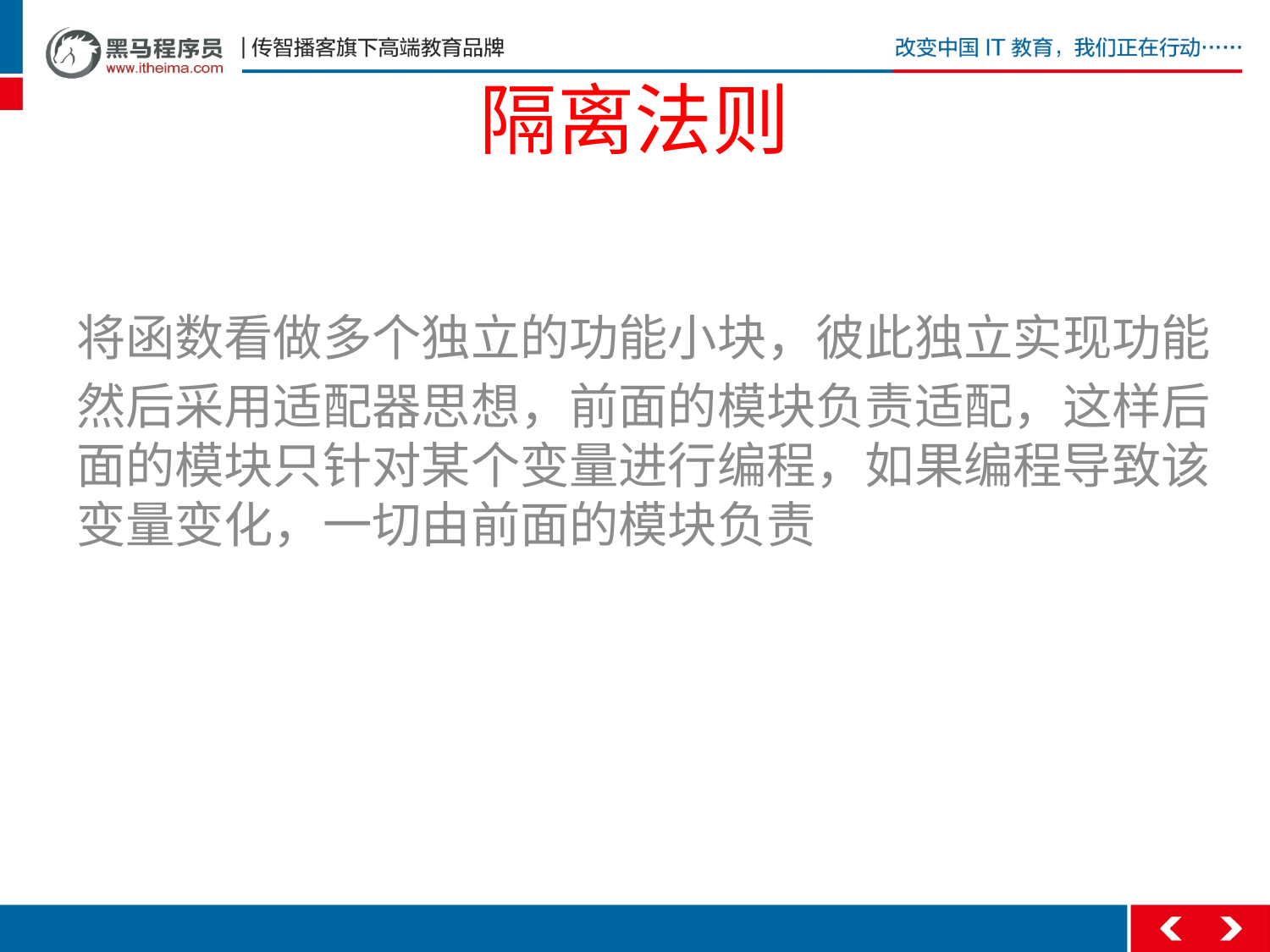

# 隔离法则

将函数看做多个独立的功能小块，彼此独立实现功能
然后采用适配器思想，前面的模块负责适配，这样后面的模块只针对某个变量进行编程，如果编程导致该变量变化，一切由前面的模块负责